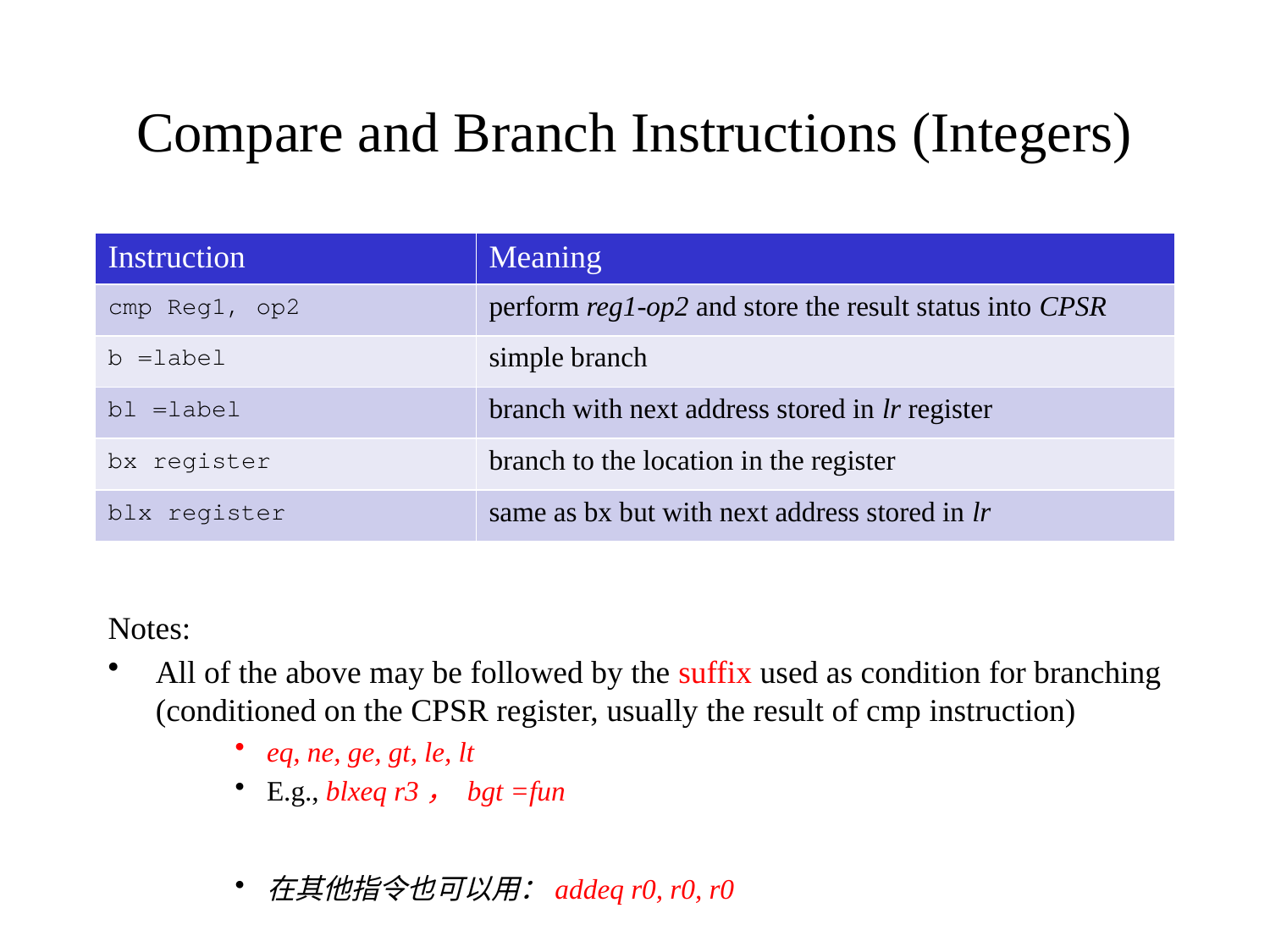

# Compare and Branch Instructions (Integers)
| Instruction | Meaning |
| --- | --- |
| cmp Reg1, op2 | perform reg1-op2 and store the result status into CPSR |
| b =label | simple branch |
| bl =label | branch with next address stored in lr register |
| bx register | branch to the location in the register |
| blx register | same as bx but with next address stored in lr |
Notes:
All of the above may be followed by the suffix used as condition for branching (conditioned on the CPSR register, usually the result of cmp instruction)
eq, ne, ge, gt, le, lt
E.g., blxeq r3， bgt =fun

在其他指令也可以用：addeq r0, r0, r0